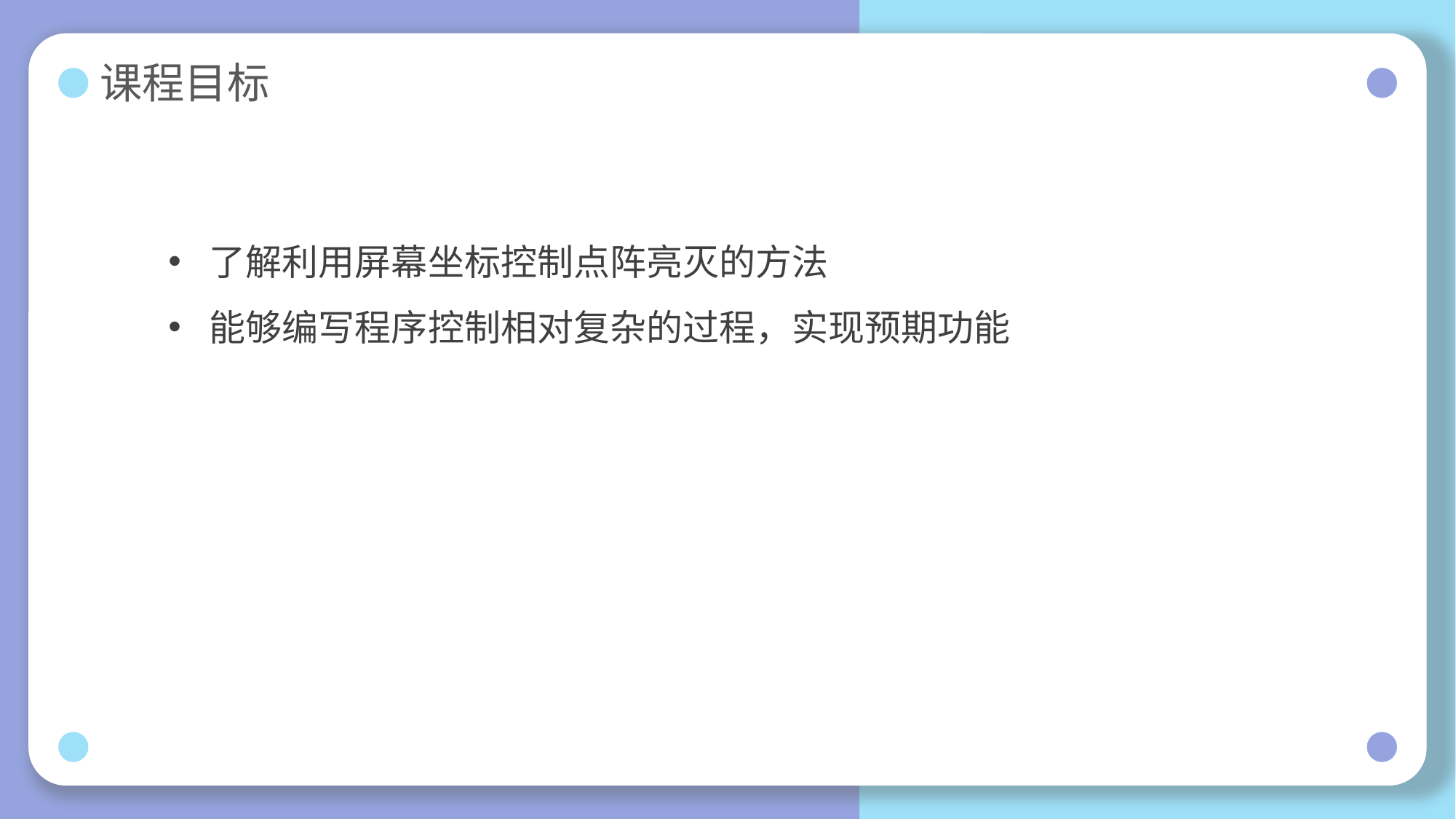

# 课程目标
了解利用屏幕坐标控制点阵亮灭的方法
能够编写程序控制相对复杂的过程，实现预期功能